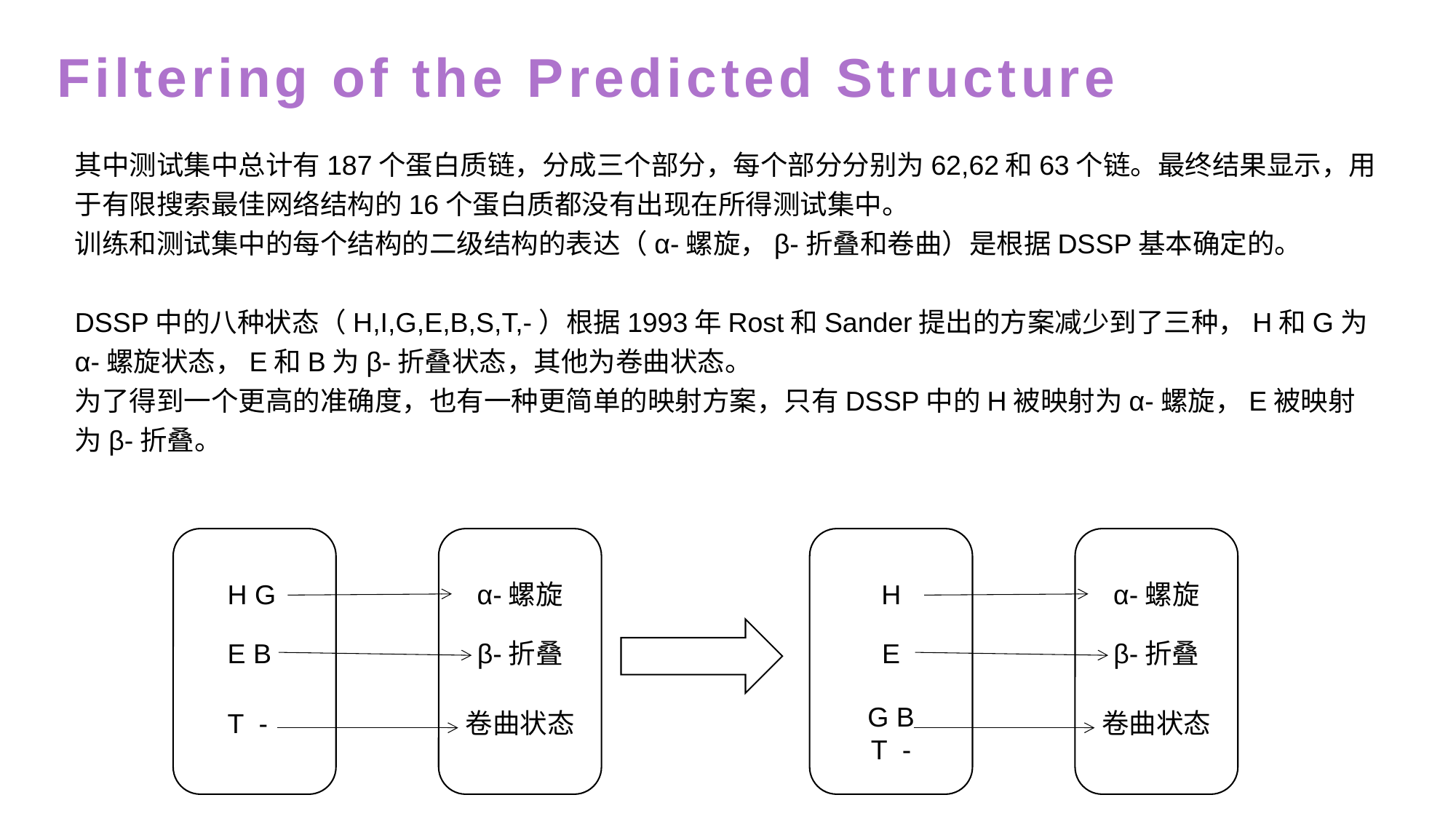

Filtering of the Predicted Structure
其中测试集中总计有187个蛋白质链，分成三个部分，每个部分分别为62,62和63个链。最终结果显示，用于有限搜索最佳网络结构的16个蛋白质都没有出现在所得测试集中。
训练和测试集中的每个结构的二级结构的表达（α-螺旋，β-折叠和卷曲）是根据DSSP基本确定的。

DSSP中的八种状态（H,I,G,E,B,S,T,-）根据1993年Rost和Sander提出的方案减少到了三种，H和G为α-螺旋状态，E和B为β-折叠状态，其他为卷曲状态。
为了得到一个更高的准确度，也有一种更简单的映射方案，只有DSSP中的H被映射为α-螺旋，E被映射为β-折叠。

H G
α-螺旋
H
α-螺旋

E B
β-折叠
E
β-折叠
G B
T  -
T  -
卷曲状态
卷曲状态